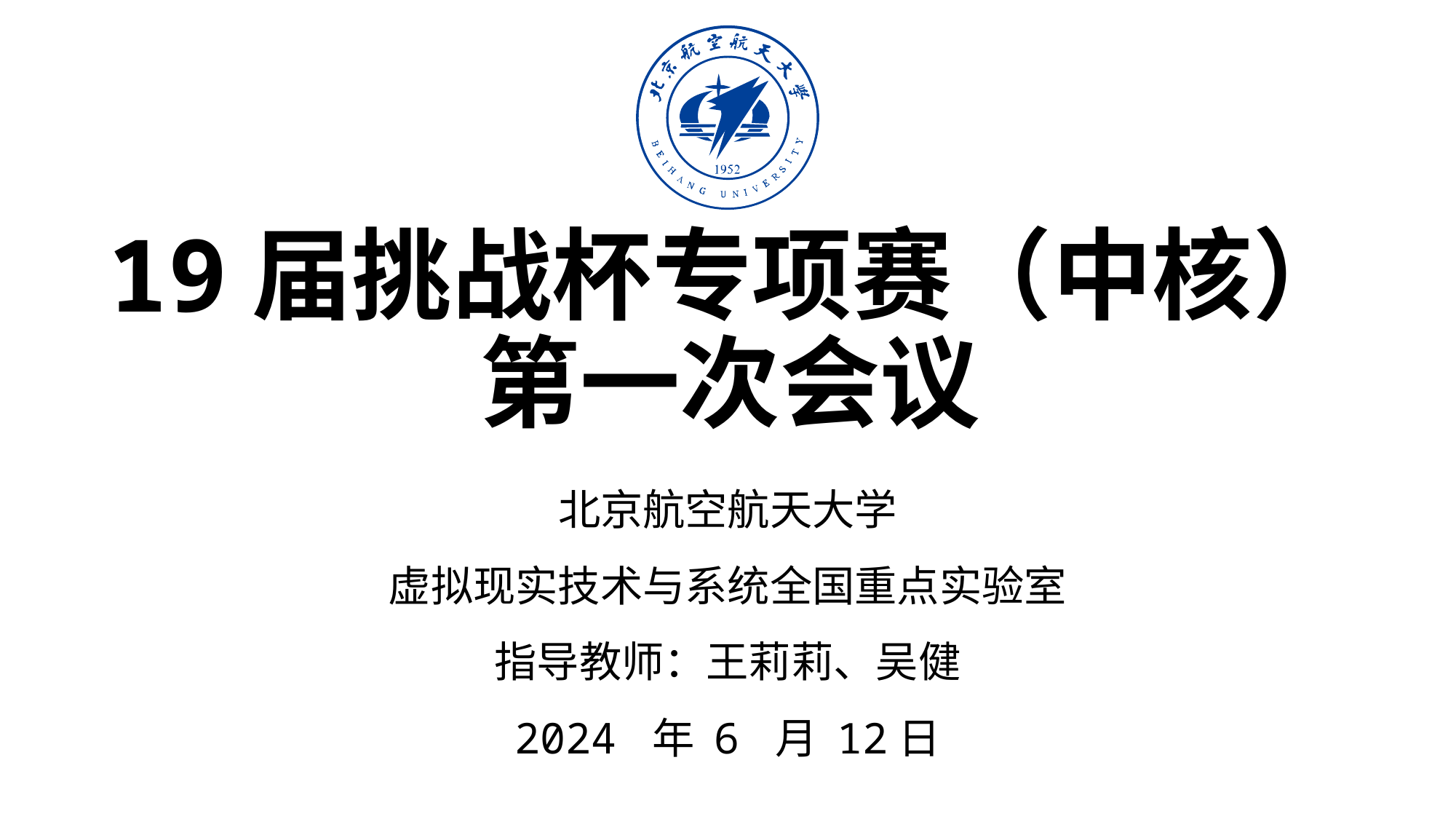

19届挑战杯专项赛（中核）
第一次会议
北京航空航天大学
虚拟现实技术与系统全国重点实验室
指导教师：王莉莉、吴健
2024 年 6 月 12日